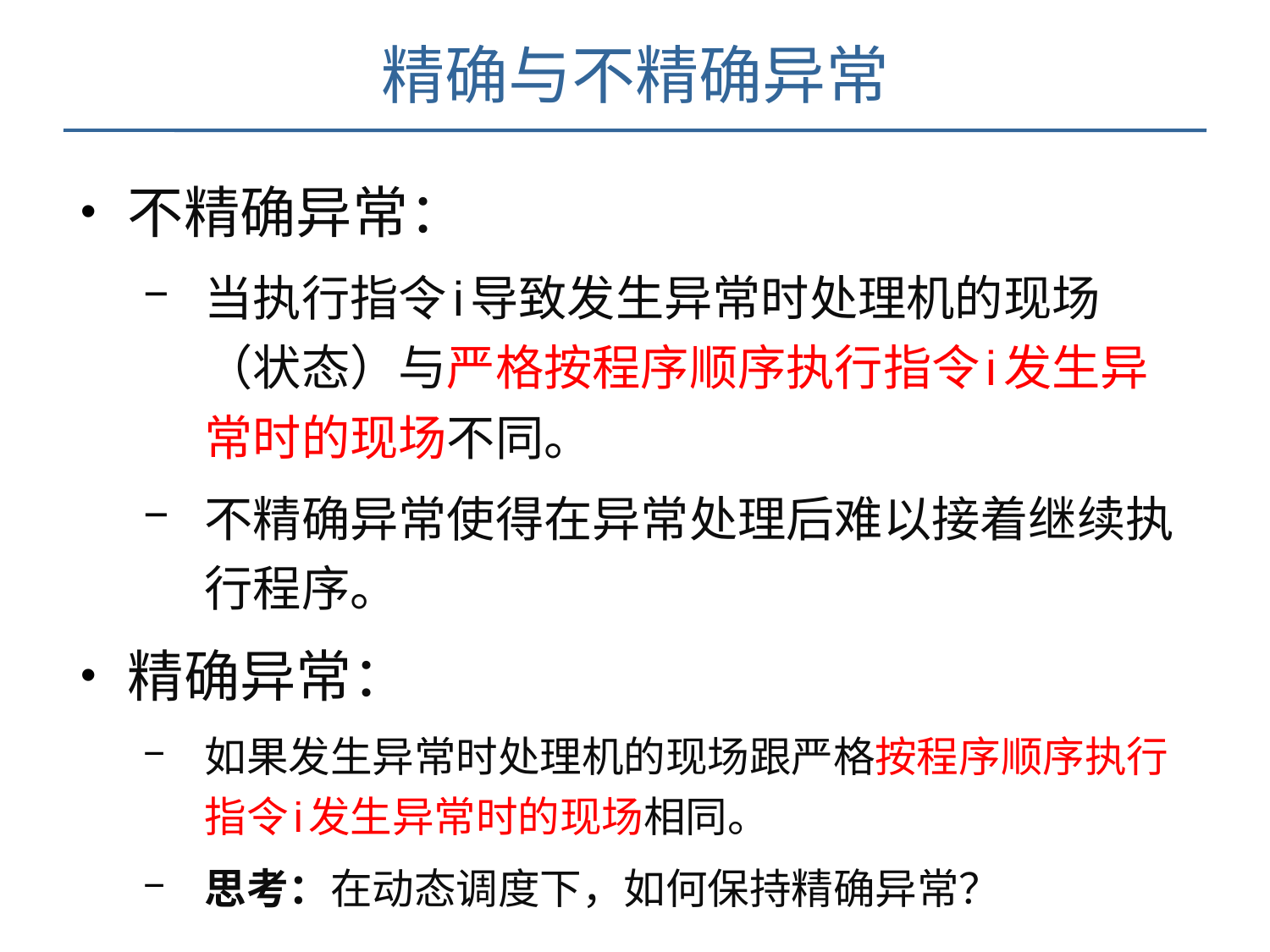

精确与不精确异常
不精确异常：
当执行指令i导致发生异常时处理机的现场（状态）与严格按程序顺序执行指令i发生异常时的现场不同。
不精确异常使得在异常处理后难以接着继续执行程序。
精确异常：
如果发生异常时处理机的现场跟严格按程序顺序执行指令i发生异常时的现场相同。
思考：在动态调度下，如何保持精确异常？